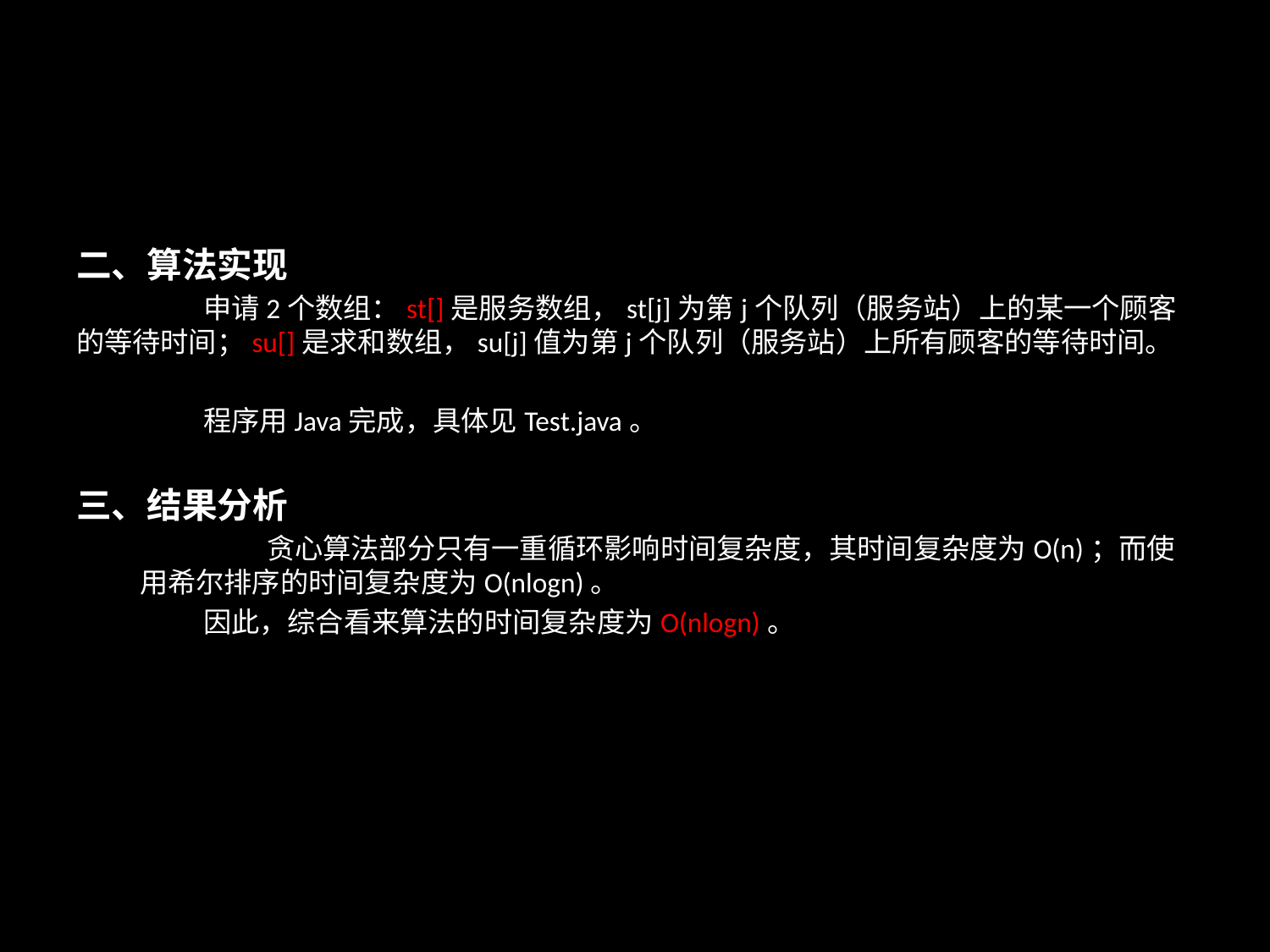

二、算法实现
	申请2个数组：st[]是服务数组，st[j]为第j个队列（服务站）上的某一个顾客的等待时间；su[]是求和数组，su[j]值为第j个队列（服务站）上所有顾客的等待时间。

	程序用Java完成，具体见Test.java。

三、结果分析
	贪心算法部分只有一重循环影响时间复杂度，其时间复杂度为O(n)；而使用希尔排序的时间复杂度为O(nlogn)。
	因此，综合看来算法的时间复杂度为O(nlogn)。